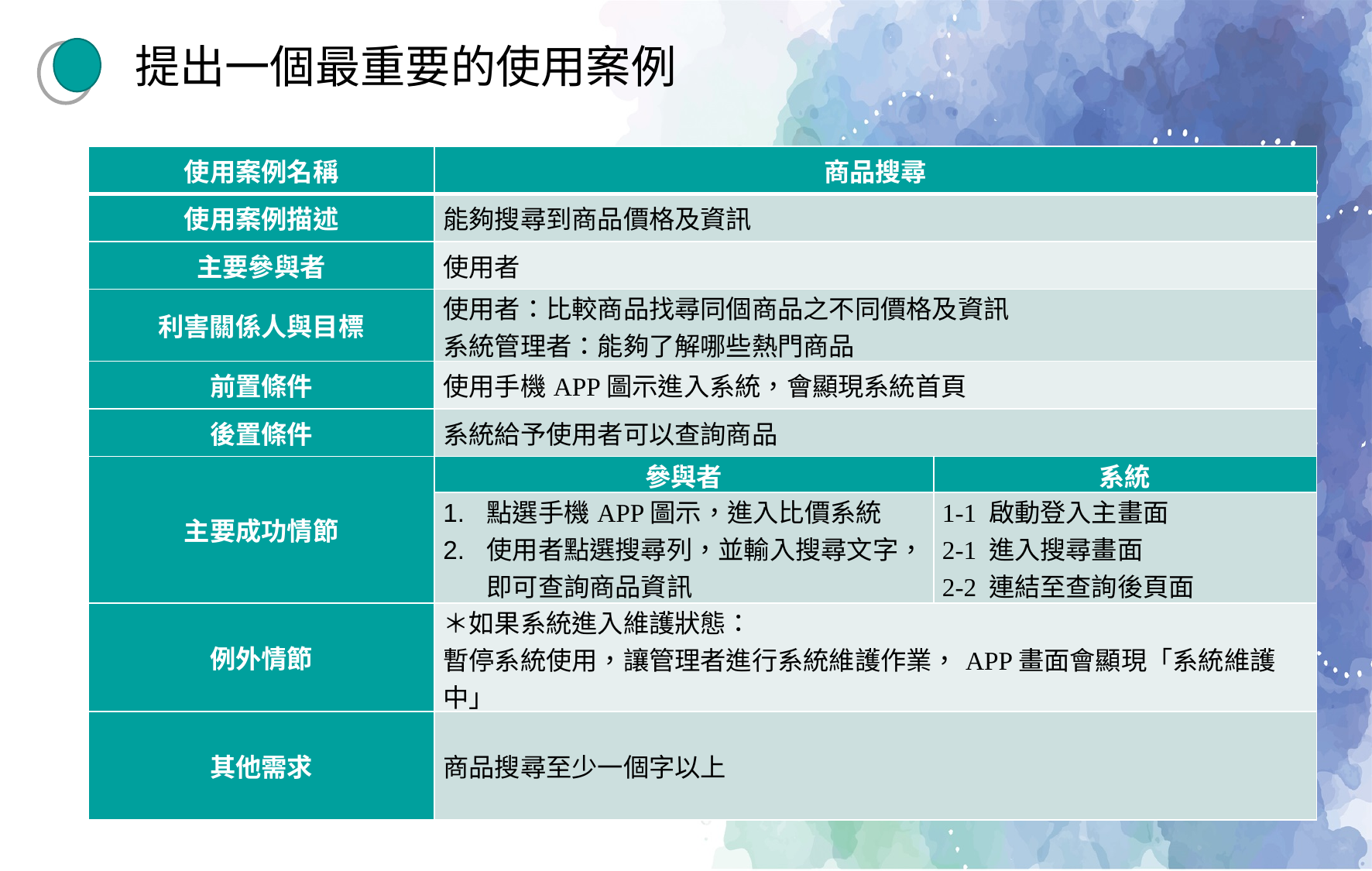

提出一個最重要的使用案例

| 使用案例名稱 | 商品搜尋 |  |
| --- | --- | --- |
| 使用案例描述 | 能夠搜尋到商品價格及資訊 |  |
| 主要參與者 | 使用者 |  |
| 利害關係人與目標 | 使用者：比較商品找尋同個商品之不同價格及資訊 系統管理者：能夠了解哪些熱門商品 |  |
| 前置條件 | 使用手機APP圖示進入系統，會顯現系統首頁 |  |
| 後置條件 | 系統給予使用者可以查詢商品 |  |
| 主要成功情節 | 參與者 | 系統 |
|  | 點選手機APP圖示，進入比價系統 使用者點選搜尋列，並輸入搜尋文字，即可查詢商品資訊 | 1-1 啟動登入主畫面 2-1 進入搜尋畫面 2-2 連結至查詢後頁面 |
| 例外情節 | ＊如果系統進入維護狀態： 暫停系統使用，讓管理者進行系統維護作業，APP畫面會顯現「系統維護中」 |  |
| 其他需求 | 商品搜尋至少一個字以上 |  |